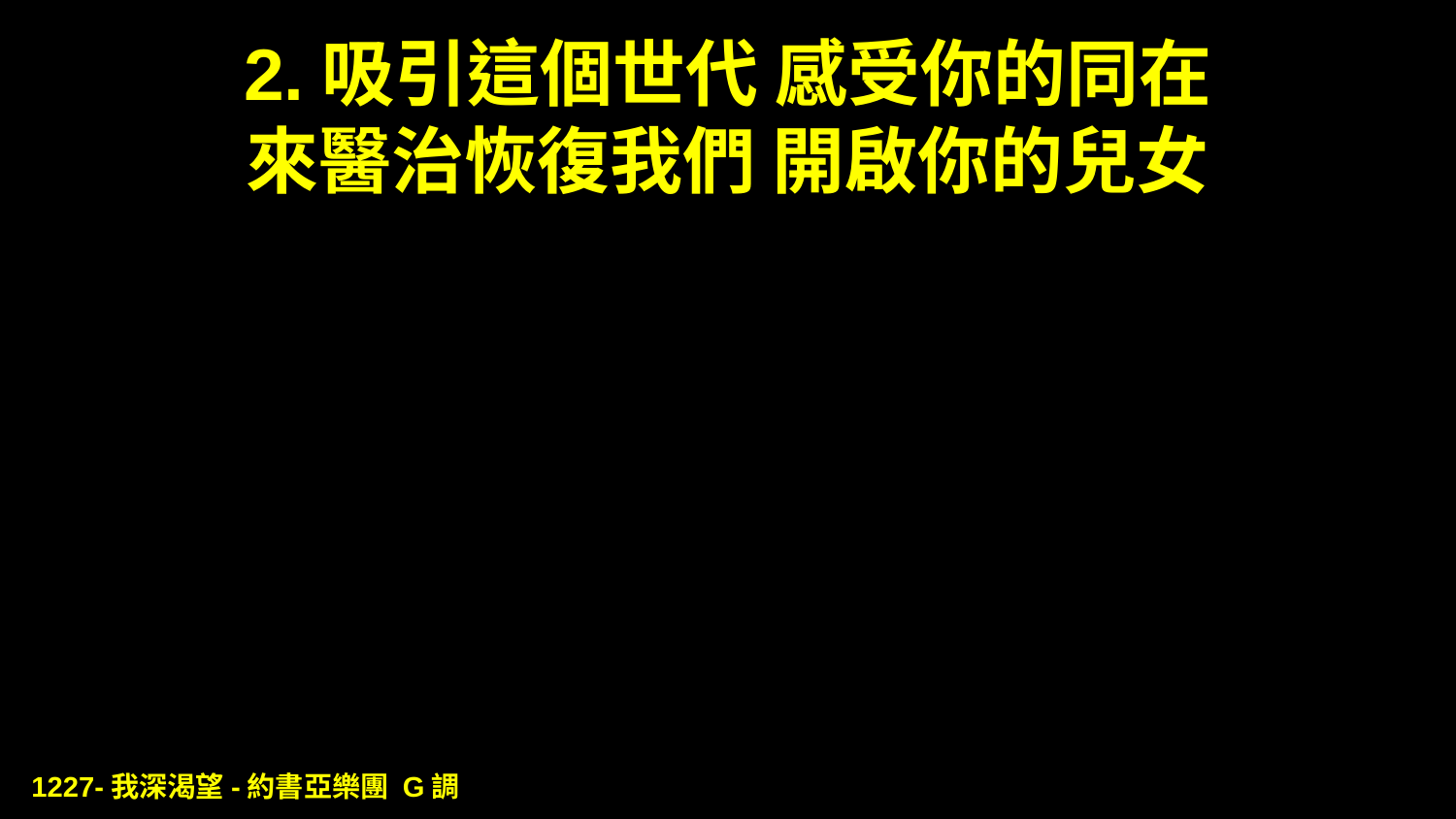

# 2.吸引這個世代 感受你的同在 來醫治恢復我們 開啟你的兒女
1227-我深渴望-約書亞樂團 G調